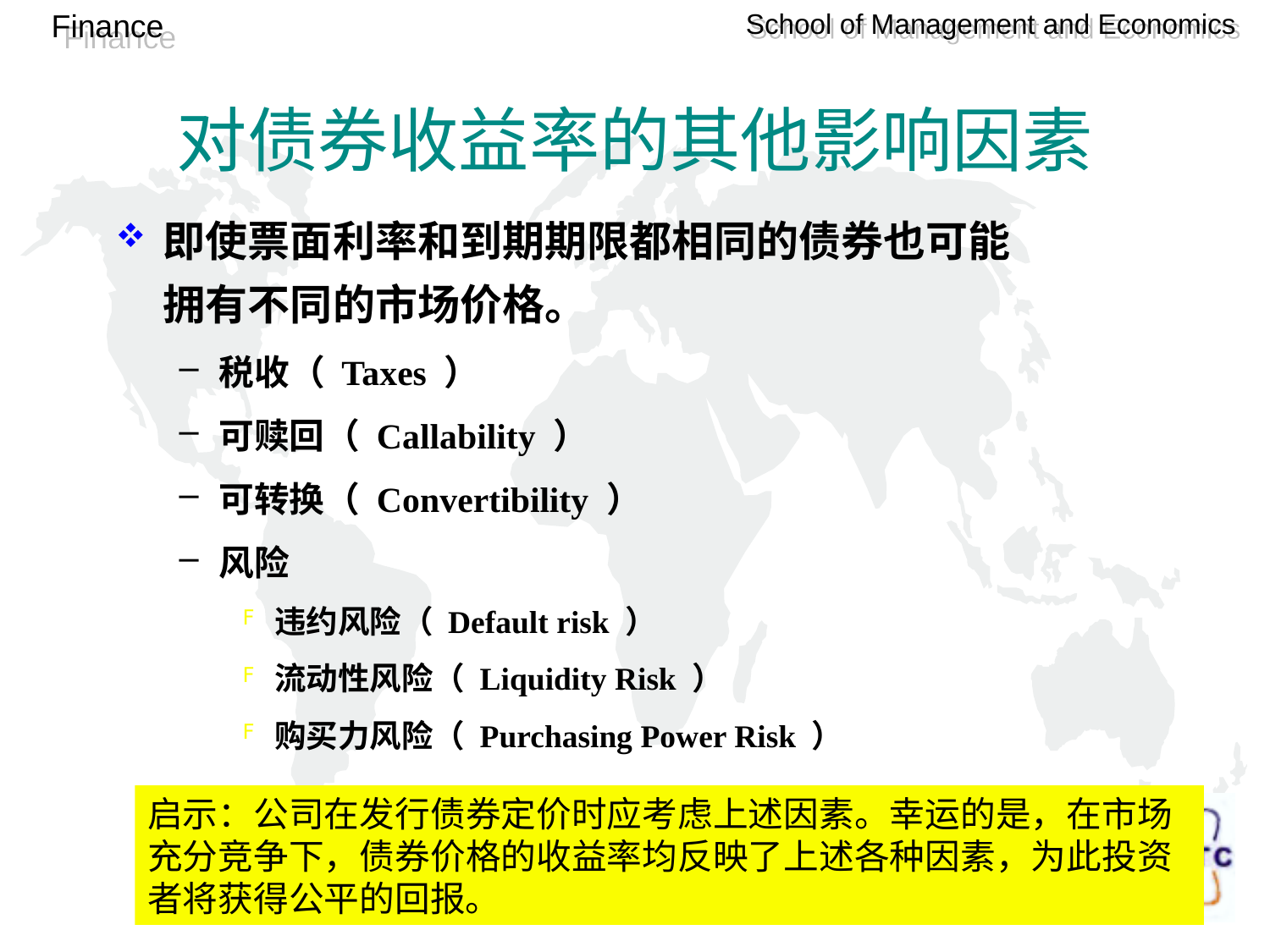

# 对债券收益率的其他影响因素
即使票面利率和到期期限都相同的债券也可能拥有不同的市场价格。
税收（ Taxes ）
可赎回（ Callability ）
可转换（ Convertibility ）
风险
违约风险（ Default risk ）
流动性风险（ Liquidity Risk ）
购买力风险（ Purchasing Power Risk ）

启示：公司在发行债券定价时应考虑上述因素。幸运的是，在市场充分竞争下，债券价格的收益率均反映了上述各种因素，为此投资者将获得公平的回报。